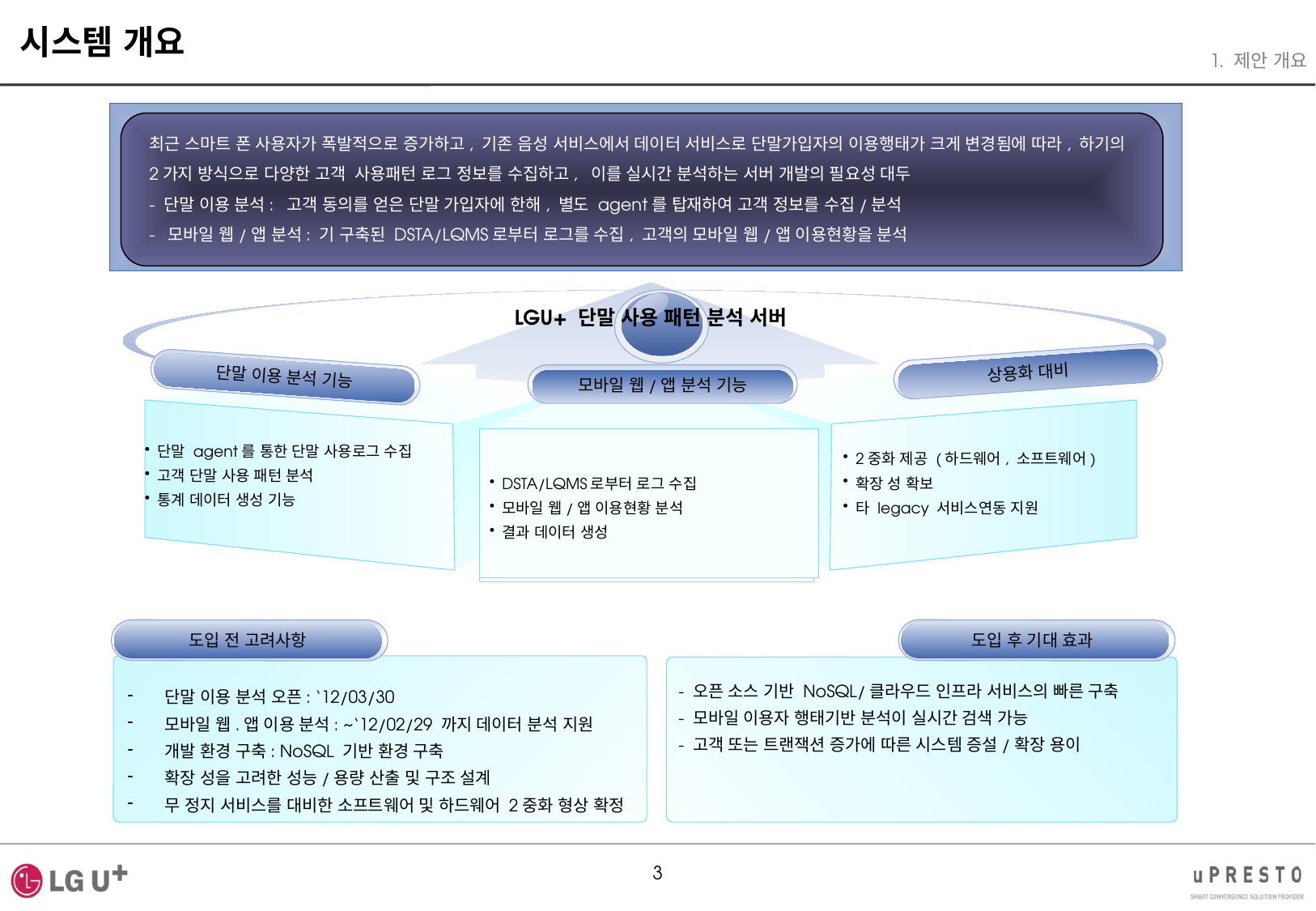

시스템 개요
1. 제안 개요

최근 스마트 폰 사용자가 폭발적으로 증가하고, 기존 음성 서비스에서 데이터 서비스로 단말가입자의 이용행태가 크게 변경됨에 따라, 하기의 2가지 방식으로 다양한 고객  사용패턴 로그 정보를 수집하고,  이를 실시간 분석하는 서버 개발의 필요성 대두
- 단말 이용 분석:  고객 동의를 얻은 단말 가입자에 한해, 별도 agent를 탑재하여 고객 정보를 수집/분석
-  모바일 웹/앱 분석: 기 구축된 DSTA/LQMS로부터 로그를 수집, 고객의 모바일 웹/앱 이용현황을 분석

LGU+ 단말 사용 패턴 분석 서버

상용화 대비

단말 이용 분석 기능

모바일 웹/앱 분석 기능

단말 agent를 통한 단말 사용로그 수집
고객 단말 사용 패턴 분석
통계 데이터 생성 기능

2중화 제공 (하드웨어, 소프트웨어)
확장 성 확보
타 legacy 서비스연동 지원

DSTA/LQMS로부터 로그 수집
모바일 웹/앱 이용현황 분석
결과 데이터 생성

보안관련 기능 강화
IPsec (미디어), TLS (호) 기능 지원
SIP 시그널 정보 screening (session filter 기능)

도입 전 고려사항

도입 후 기대 효과

- 오픈 소스 기반 NoSQL/클라우드 인프라 서비스의 빠른 구축
- 모바일 이용자 행태기반 분석이 실시간 검색 가능
- 고객 또는 트랜잭션 증가에 따른 시스템 증설/확장 용이

 단말 이용 분석 오픈: ‘12/03/30
 모바일 웹.앱 이용 분석: ~‘12/02/29 까지 데이터 분석 지원
 개발 환경 구축: NoSQL 기반 환경 구축
 확장 성을 고려한 성능/용량 산출 및 구조 설계
 무 정지 서비스를 대비한 소프트웨어 및 하드웨어 2중화 형상 확정